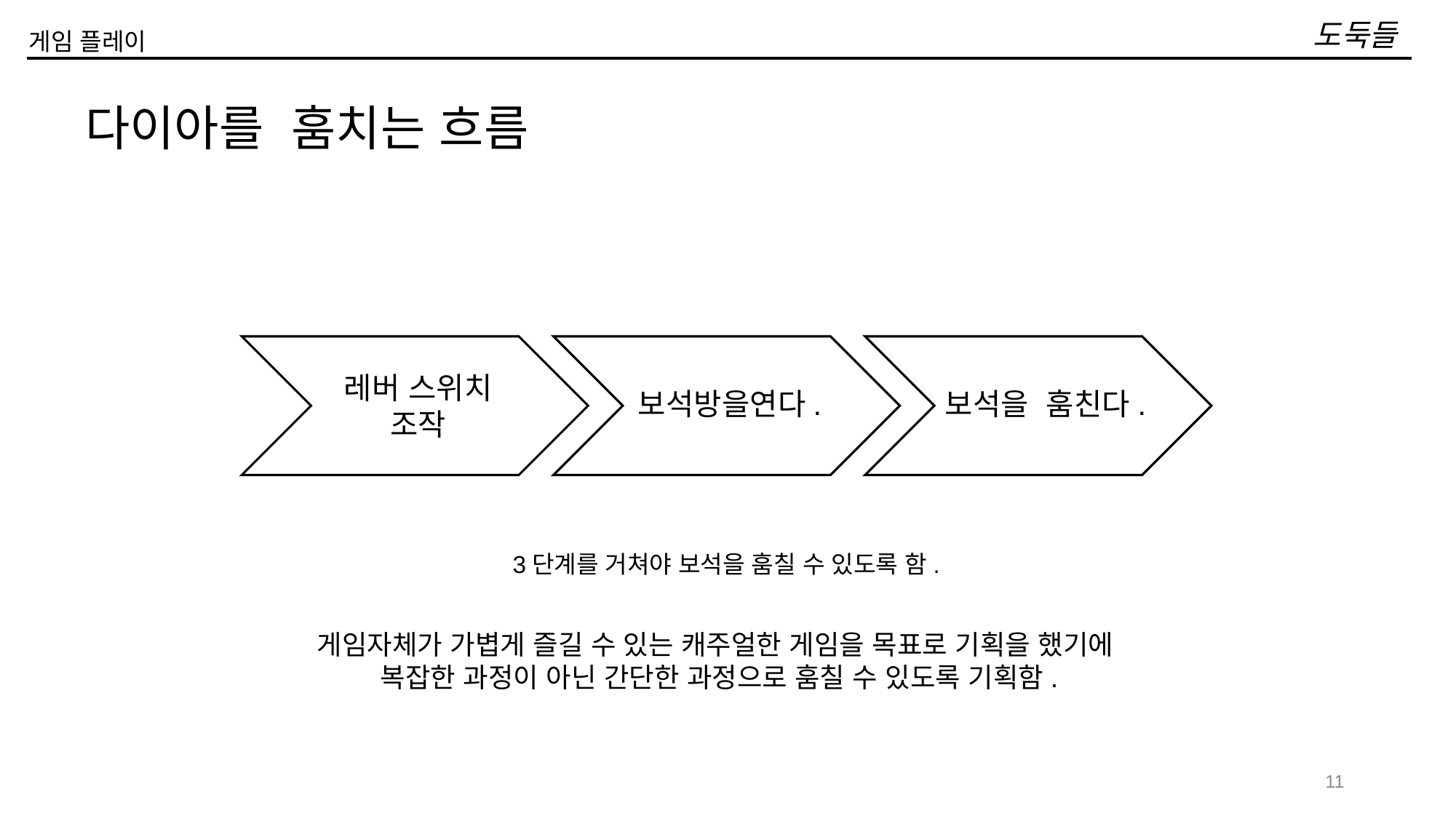

# 도둑들
게임 플레이
다이아를  훔치는 흐름
레버 스위치
조작
보석방을연다.
보석을  훔친다.
3단계를 거쳐야 보석을 훔칠 수 있도록 함.
게임자체가 가볍게 즐길 수 있는 캐주얼한 게임을 목표로 기획을 했기에
복잡한 과정이 아닌 간단한 과정으로 훔칠 수 있도록 기획함.
11